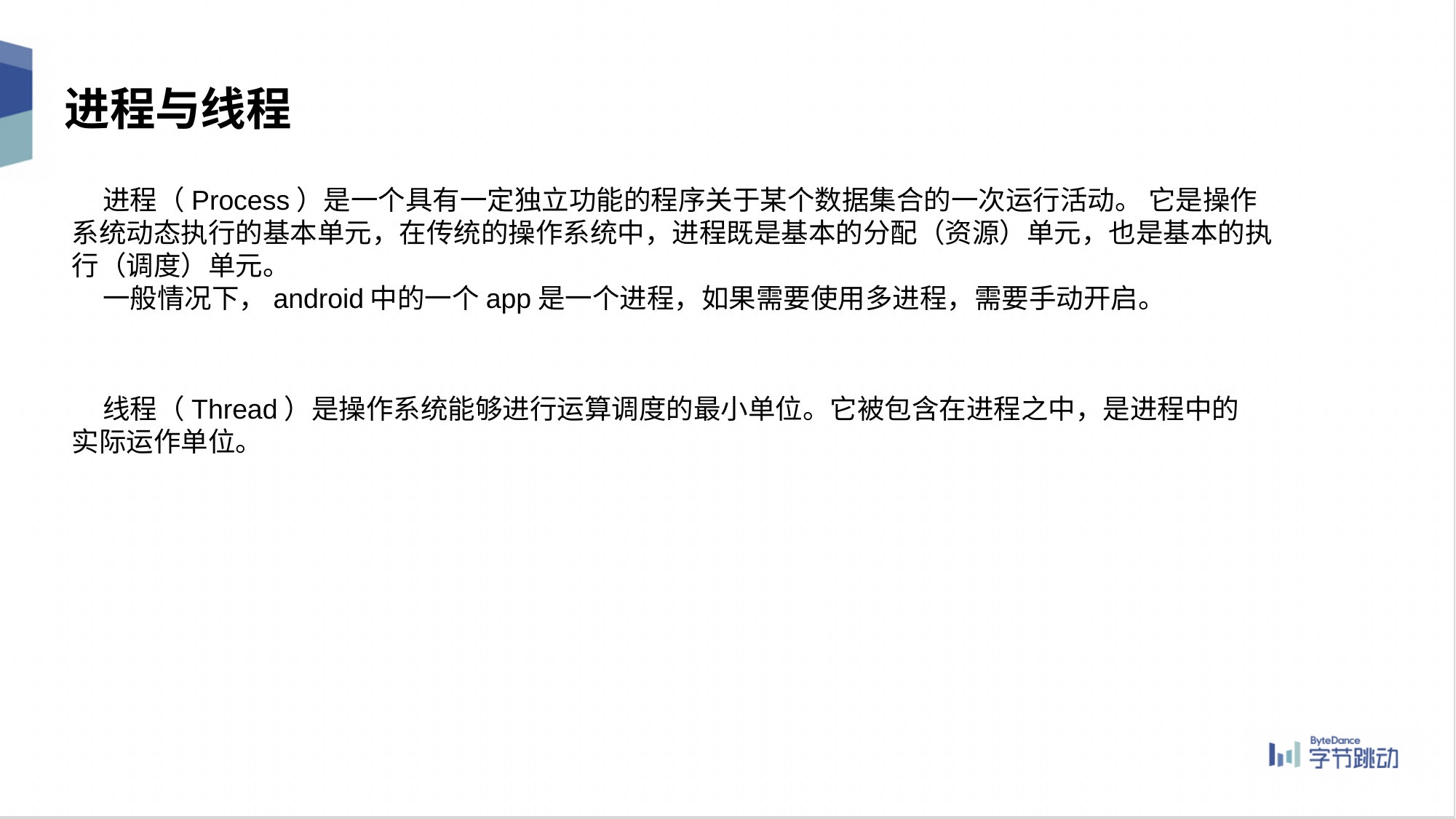

进程与线程
    进程（Process）是一个具有一定独立功能的程序关于某个数据集合的一次运行活动。 它是操作系统动态执行的基本单元，在传统的操作系统中，进程既是基本的分配（资源）单元，也是基本的执行（调度）单元。
    一般情况下，android中的一个app是一个进程，如果需要使用多进程，需要手动开启。
    线程（Thread）是操作系统能够进行运算调度的最小单位。它被包含在进程之中，是进程中的实际运作单位。
20